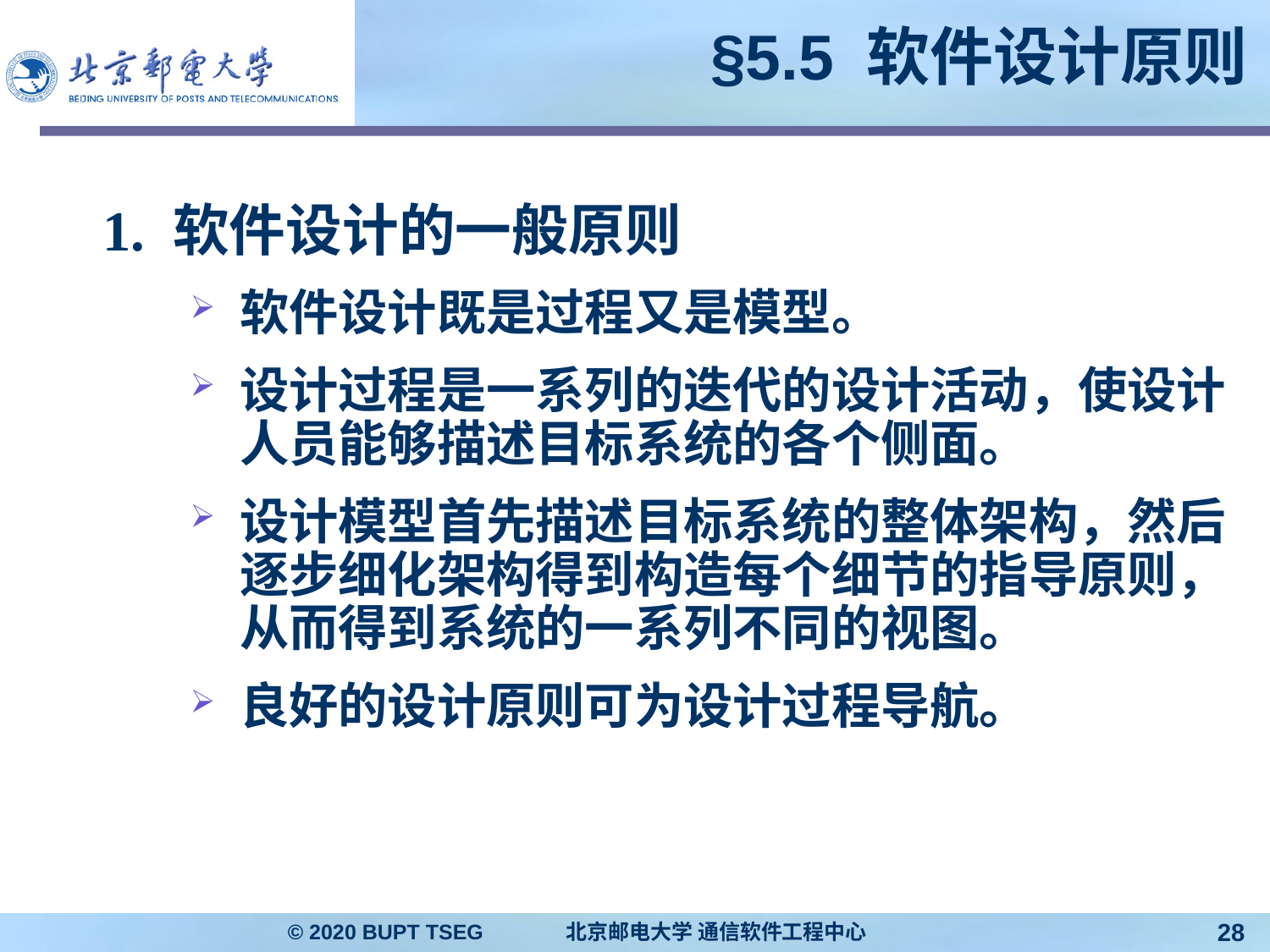

# §5.5 软件设计原则
1. 软件设计的一般原则
软件设计既是过程又是模型。
设计过程是一系列的迭代的设计活动，使设计人员能够描述目标系统的各个侧面。
设计模型首先描述目标系统的整体架构，然后逐步细化架构得到构造每个细节的指导原则，从而得到系统的一系列不同的视图。
良好的设计原则可为设计过程导航。
© 2020 BUPT TSEG             北京邮电大学 通信软件工程中心